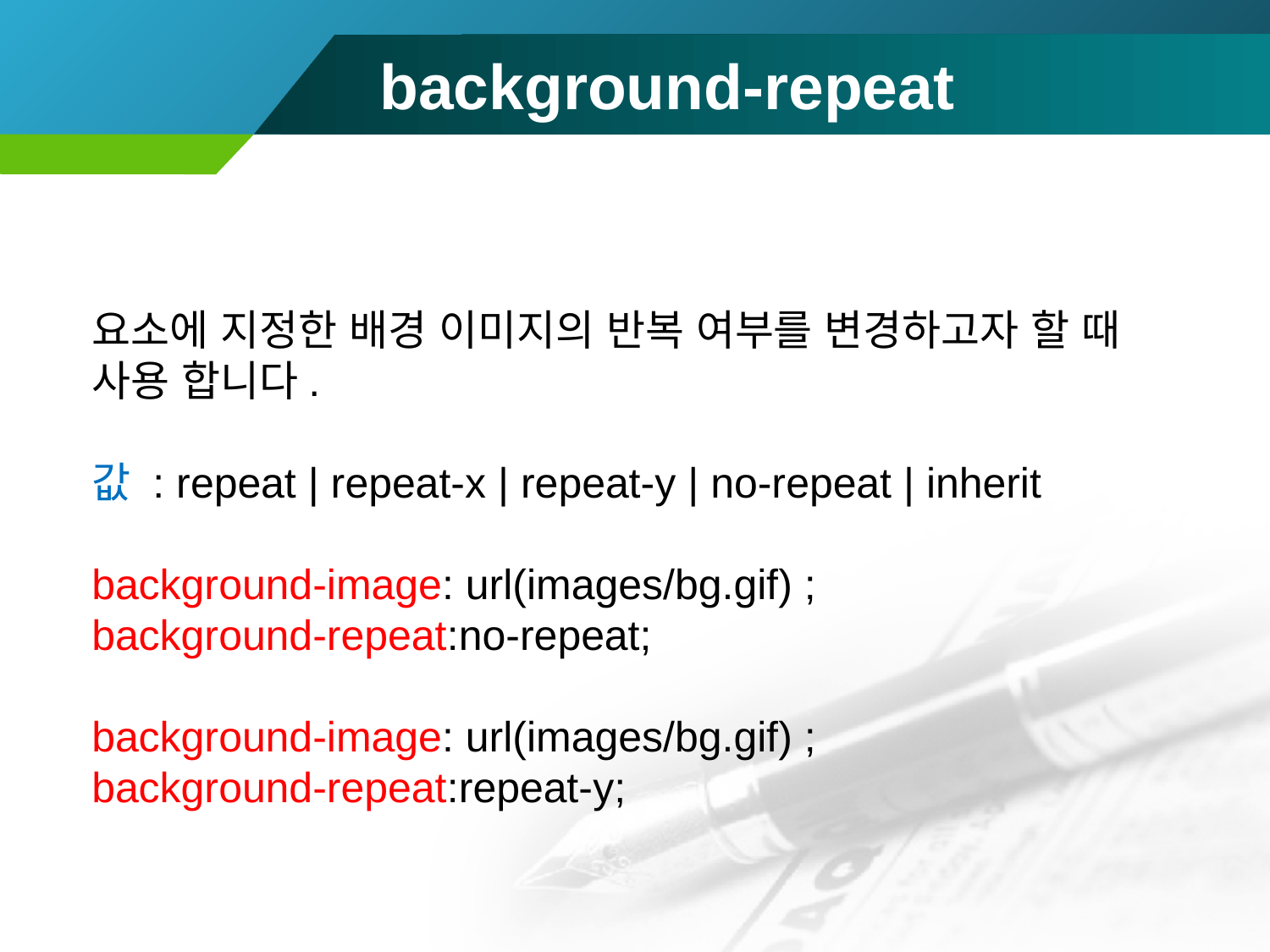

# background-repeat
요소에 지정한 배경 이미지의 반복 여부를 변경하고자 할 때 사용 합니다.

값 : repeat | repeat-x | repeat-y | no-repeat | inherit

background-image: url(images/bg.gif) ;
background-repeat:no-repeat;

background-image: url(images/bg.gif) ;
background-repeat:repeat-y;